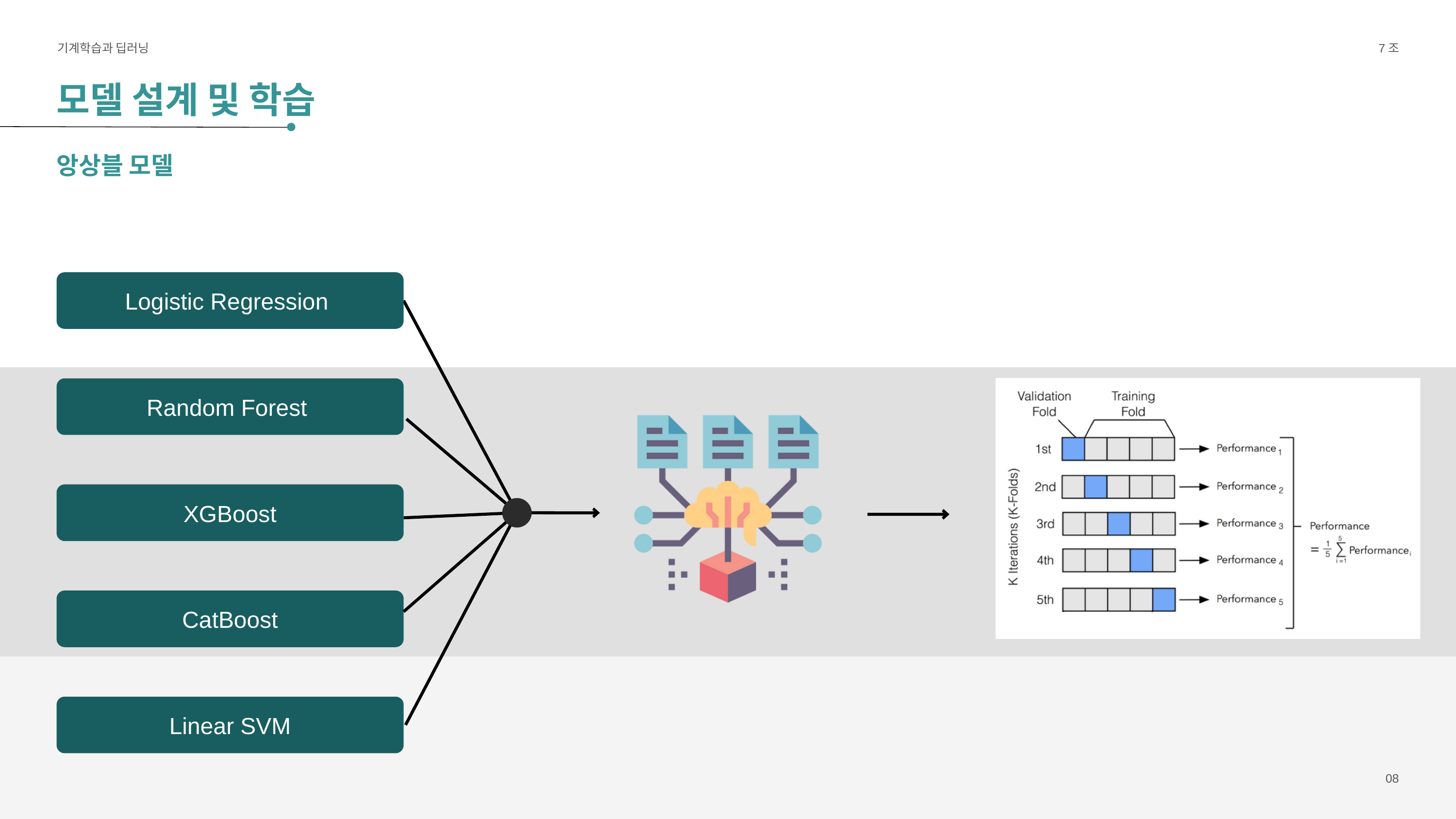

기계학습과 딥러닝
7조
모델 설계 및 학습

앙상블 모델

Logistic Regression

Random Forest

XGBoost

CatBoost

Linear SVM
08